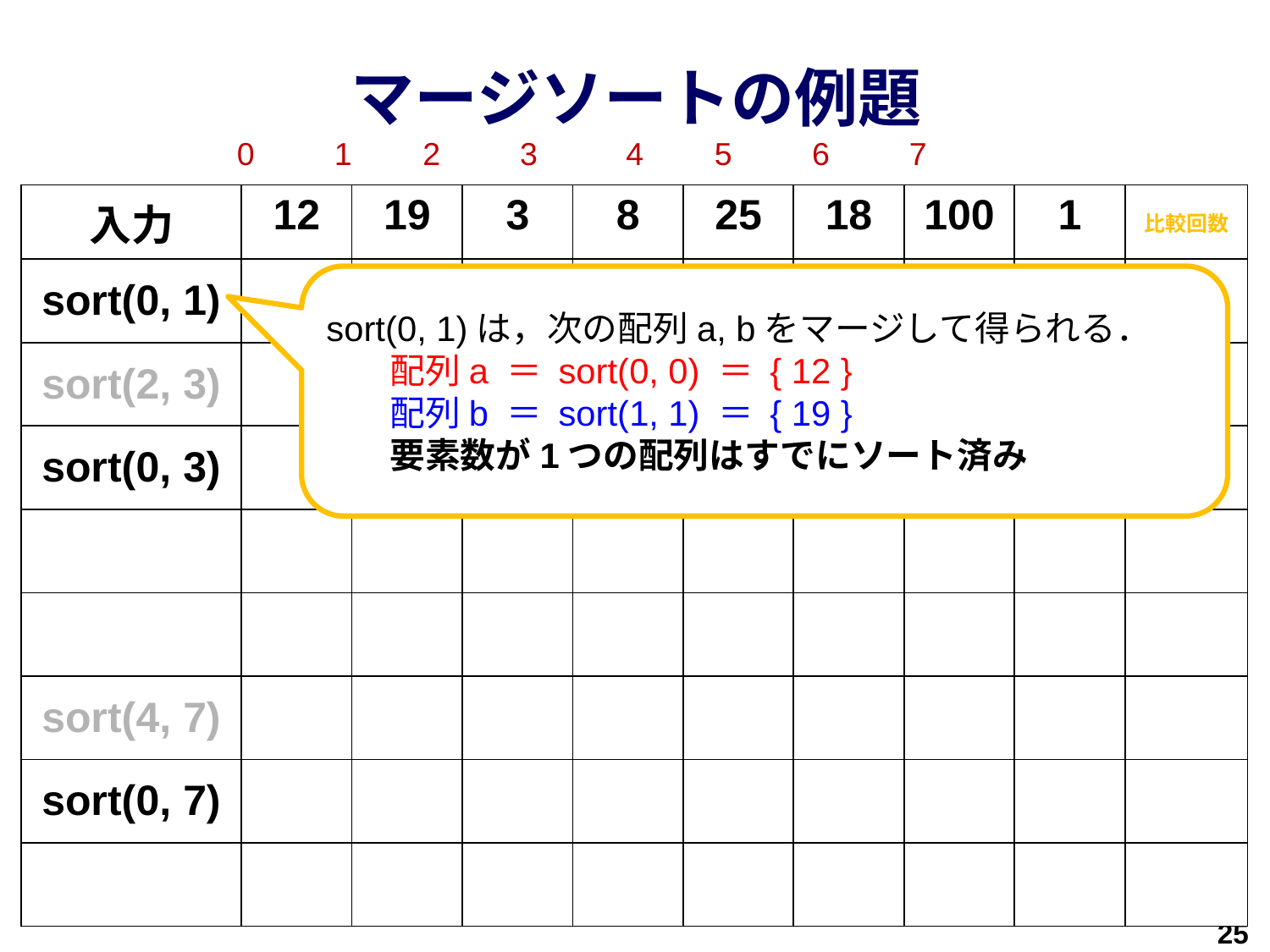

# マージソートの例題
　　　0         1        2         3          4        5         6         7
| 入力 | 12 | 19 | 3 | 8 | 25 | 18 | 100 | 1 | 比較回数 |
| --- | --- | --- | --- | --- | --- | --- | --- | --- | --- |
| sort(0, 1) |  |  |  |  |  |  |  |  |  |
| sort(2, 3) |  |  |  |  |  |  |  |  |  |
| sort(0, 3) |  |  |  |  |  |  |  |  |  |
|  |  |  |  |  |  |  |  |  |  |
|  |  |  |  |  |  |  |  |  |  |
| sort(4, 7) |  |  |  |  |  |  |  |  |  |
| sort(0, 7) |  |  |  |  |  |  |  |  |  |
|  |  |  |  |  |  |  |  |  |  |

sort(0, 1)は，次の配列a, bをマージして得られる．
配列a ＝ sort(0, 0) ＝ { 12 }
配列b ＝ sort(1, 1) ＝ { 19 }
要素数が1つの配列はすでにソート済み
25